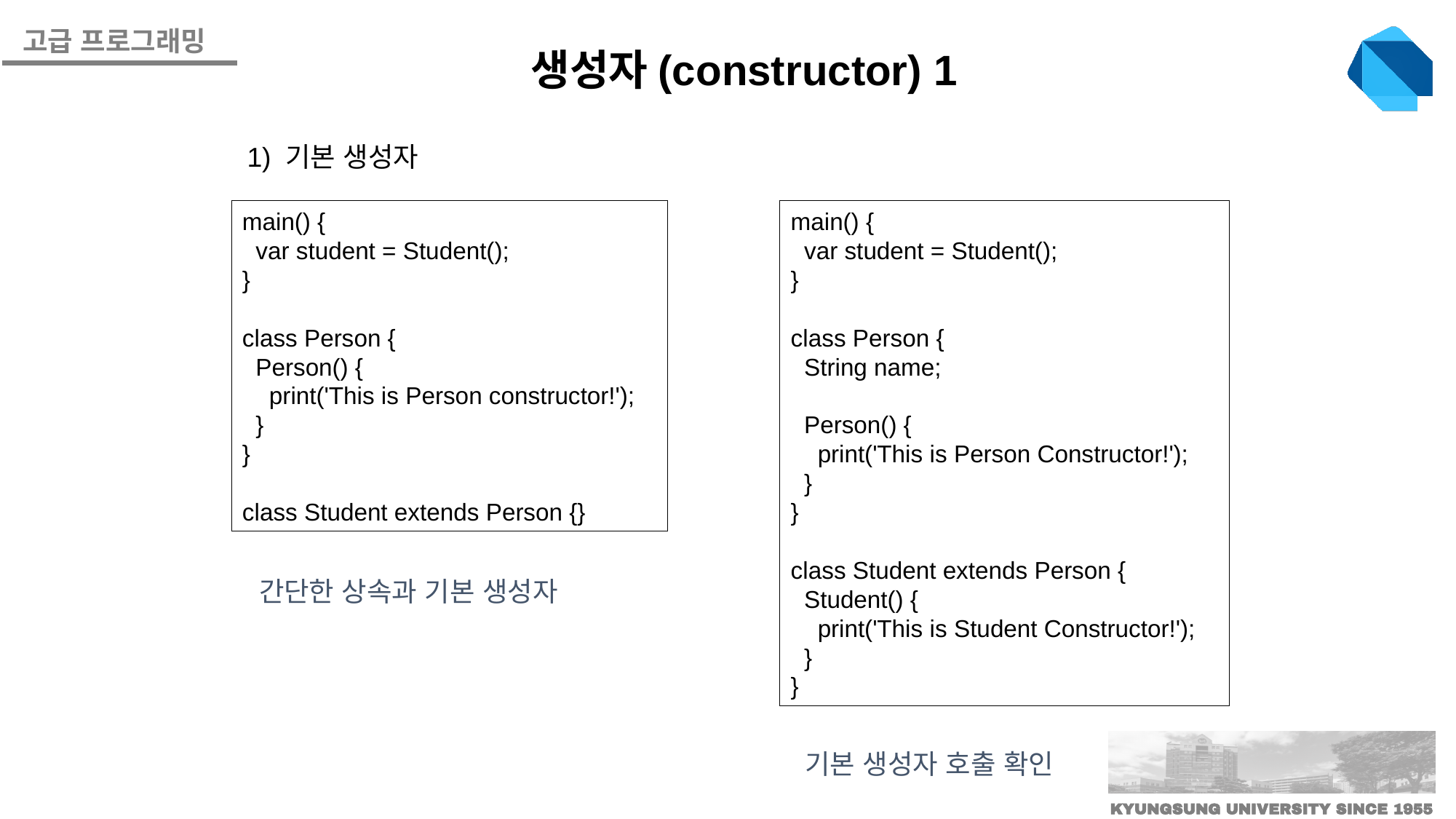

생성자(constructor) 1
1) 기본 생성자
main() {
  var student = Student();
}

class Person {
  Person() {
    print('This is Person constructor!');
  }
}

class Student extends Person {}
main() {
  var student = Student();
}

class Person {
  String name;

  Person() {
    print('This is Person Constructor!');
  }
}

class Student extends Person {
  Student() {
    print('This is Student Constructor!');
  }
}
간단한 상속과 기본 생성자
기본 생성자 호출 확인